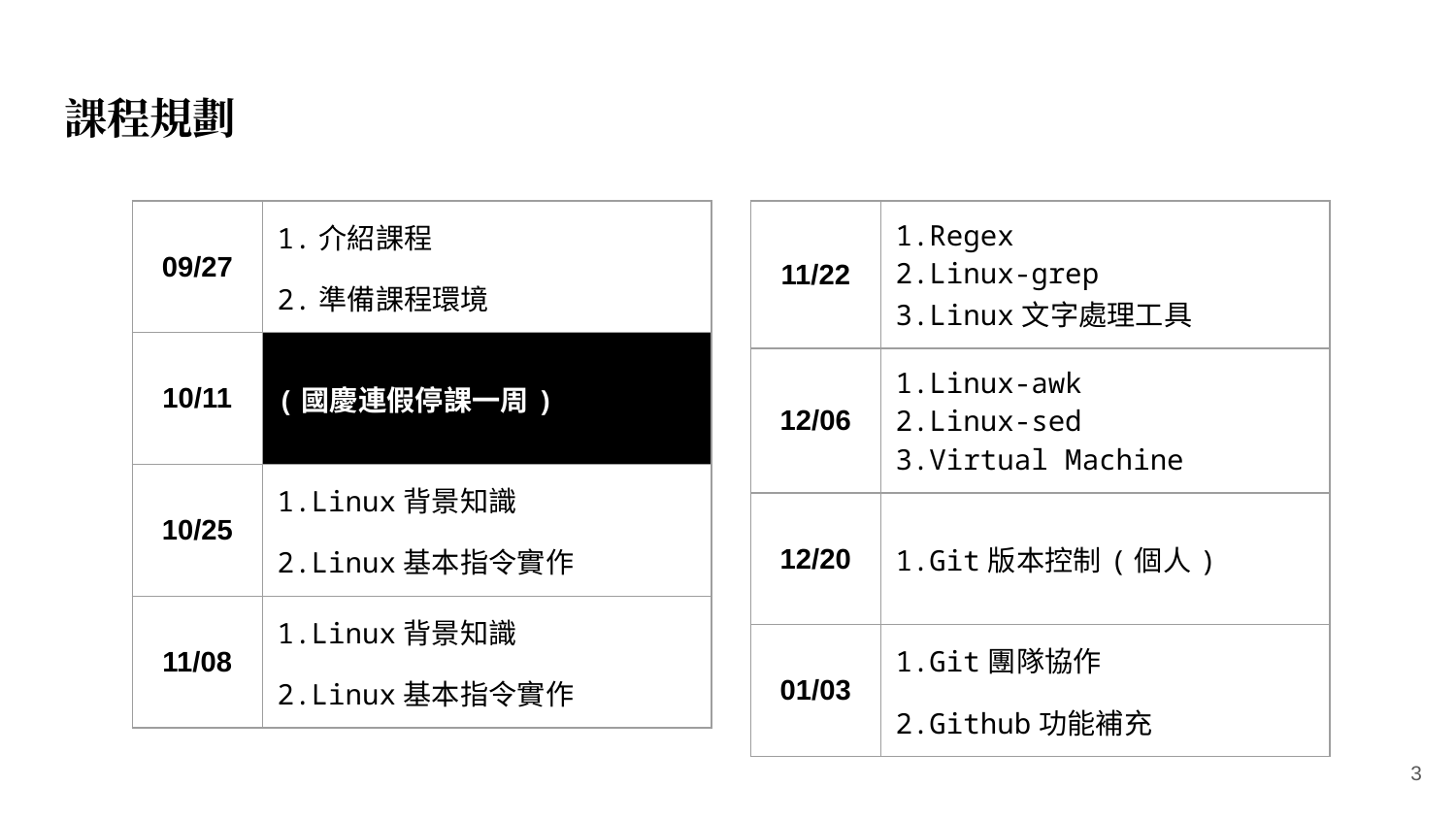

# 課程規劃
| 09/27 | 1.介紹課程 2.準備課程環境 |
| --- | --- |
| 10/11 | (國慶連假停課一周) |
| 10/25 | 1.Linux背景知識 2.Linux基本指令實作 |
| 11/08 | 1.Linux背景知識 2.Linux基本指令實作 |
| 11/22 | 1.Regex 2.Linux-grep 3.Linux文字處理工具 |
| --- | --- |
| 12/06 | 1.Linux-awk 2.Linux-sed 3.Virtual Machine |
| 12/20 | 1.Git版本控制(個人) |
| 01/03 | 1.Git團隊協作 2.Github功能補充 |
3